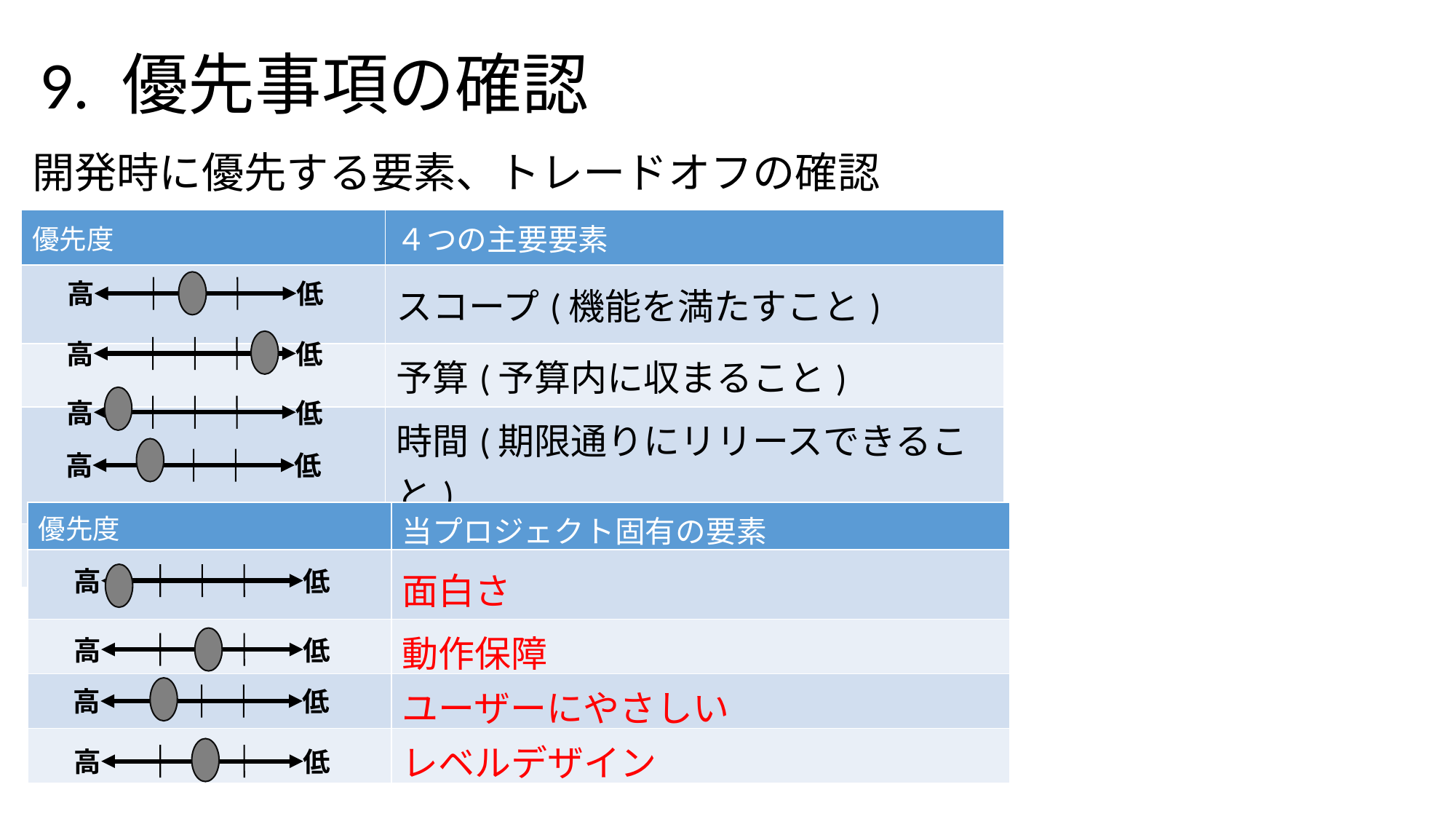

# 9. 優先事項の確認
開発時に優先する要素、トレードオフの確認
| 優先度 | ４つの主要要素 |
| --- | --- |
|  | スコープ(機能を満たすこと) |
|  | 予算(予算内に収まること) |
|  | 時間(期限通りにリリースできること) |
|  | 品質(高い品質、少ないバグ) |

高

低

高

低

高

低

高

低
| 優先度 | 当プロジェクト固有の要素 |
| --- | --- |
|  | 面白さ |
|  | 動作保障 |
|  | ユーザーにやさしい |
|  | レベルデザイン |
高

低

高

低

高

低

高

低